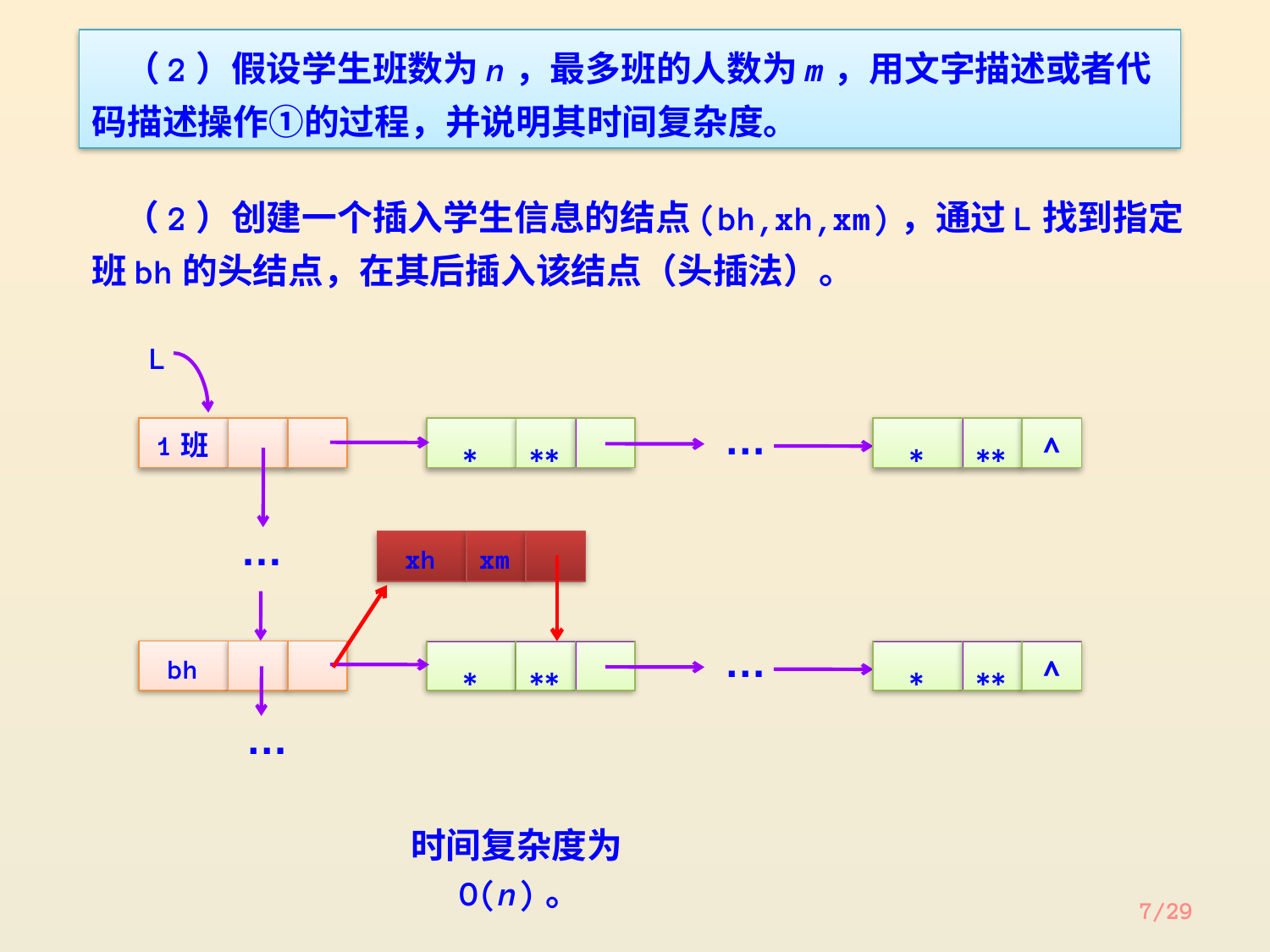

（2）假设学生班数为n，最多班的人数为m，用文字描述或者代码描述操作①的过程，并说明其时间复杂度。
   （2）创建一个插入学生信息的结点(bh,xh,xm)，通过L找到指定班bh的头结点，在其后插入该结点（头插法）。
L

…
1班

*
**

*
**
∧
…
…
bh

*
**

*
**
∧
…
xh
xm

时间复杂度为O(n)。
7/29